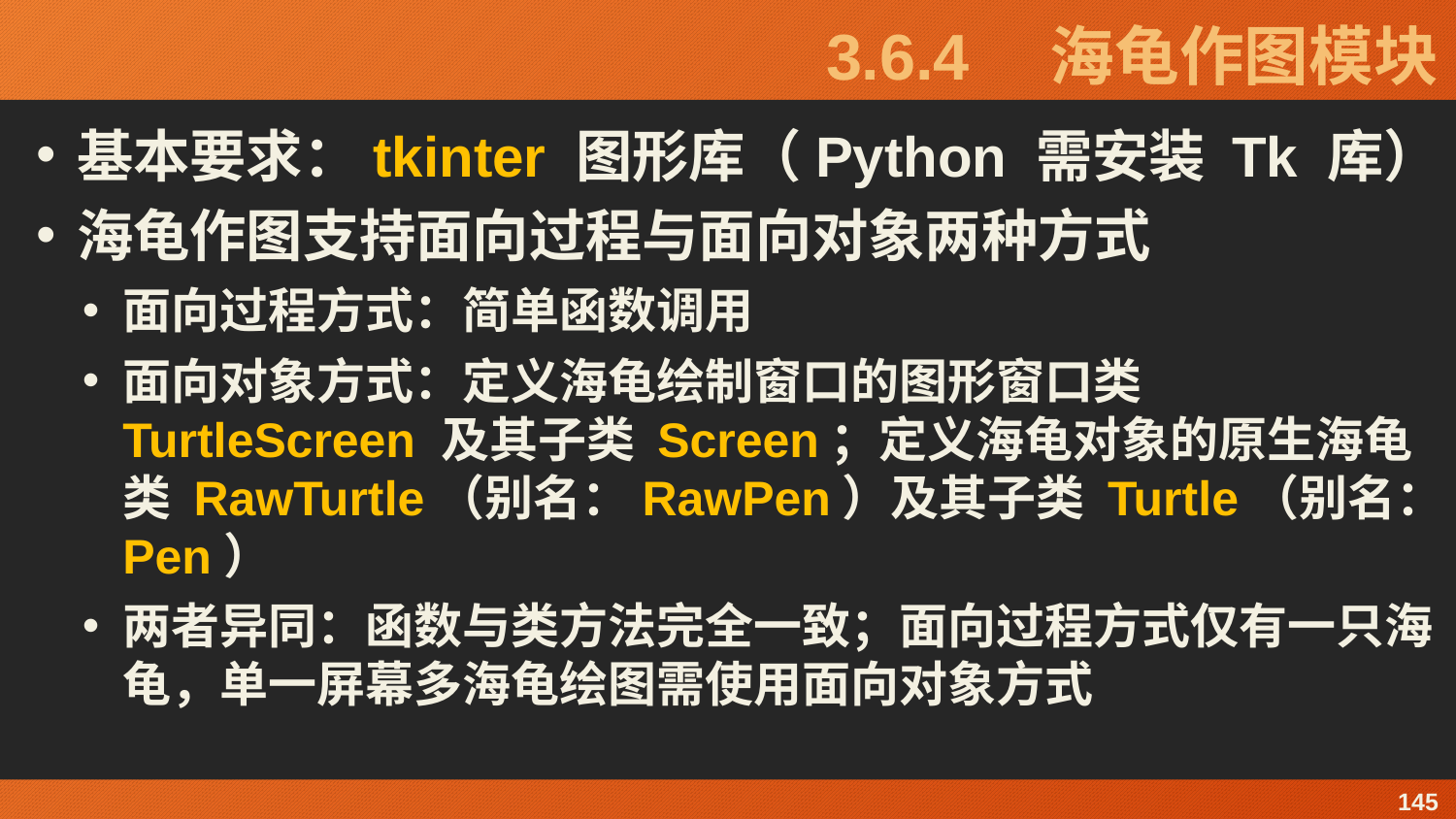

# 3.6.4　海龟作图模块
基本要求：tkinter 图形库（Python 需安装 Tk 库）
海龟作图支持面向过程与面向对象两种方式
面向过程方式：简单函数调用
面向对象方式：定义海龟绘制窗口的图形窗口类 TurtleScreen 及其子类 Screen；定义海龟对象的原生海龟类 RawTurtle（别名：RawPen）及其子类 Turtle（别名：Pen）
两者异同：函数与类方法完全一致；面向过程方式仅有一只海龟，单一屏幕多海龟绘图需使用面向对象方式
145